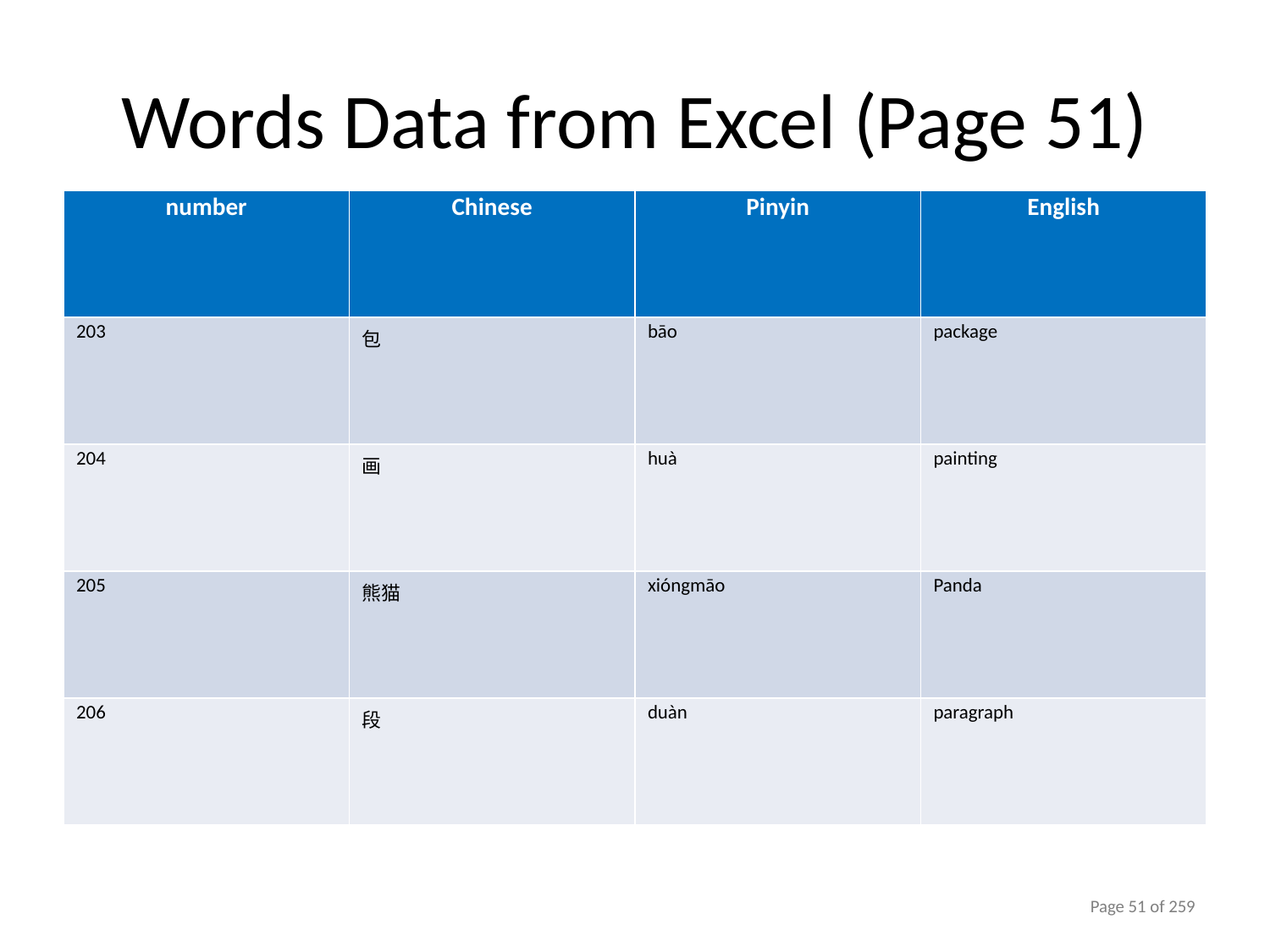

# Words Data from Excel (Page 51)
| number | Chinese | Pinyin | English |
| --- | --- | --- | --- |
| 203 | 包 | bāo | package |
| 204 | 画 | huà | painting |
| 205 | 熊猫 | xióngmāo | Panda |
| 206 | 段 | duàn | paragraph |

Page 51 of 259